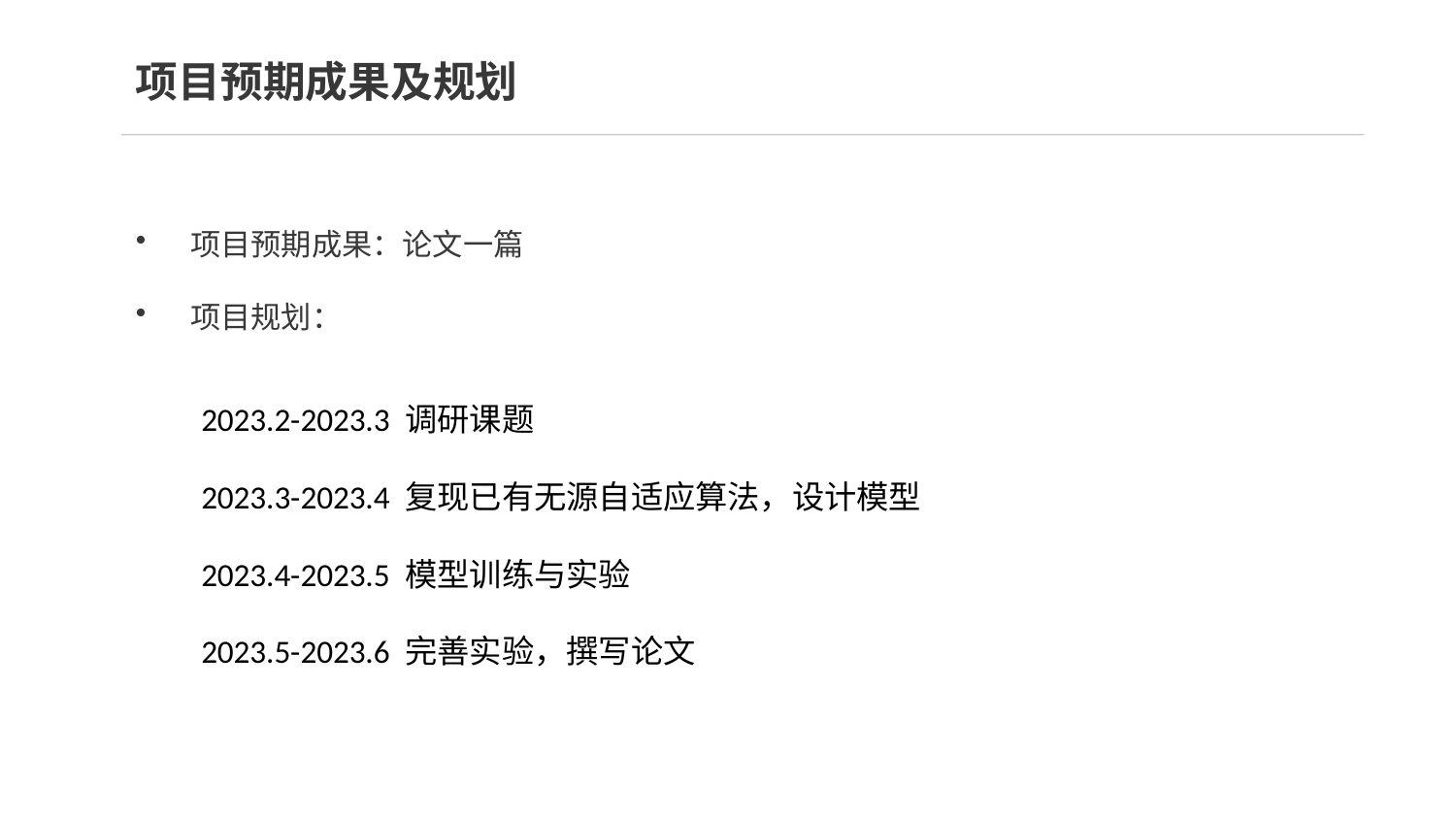

项目预期成果及规划

项目预期成果：论文一篇
项目规划：
2023.2-2023.3 调研课题
2023.3-2023.4 复现已有无源自适应算法，设计模型
2023.4-2023.5 模型训练与实验
2023.5-2023.6 完善实验，撰写论文